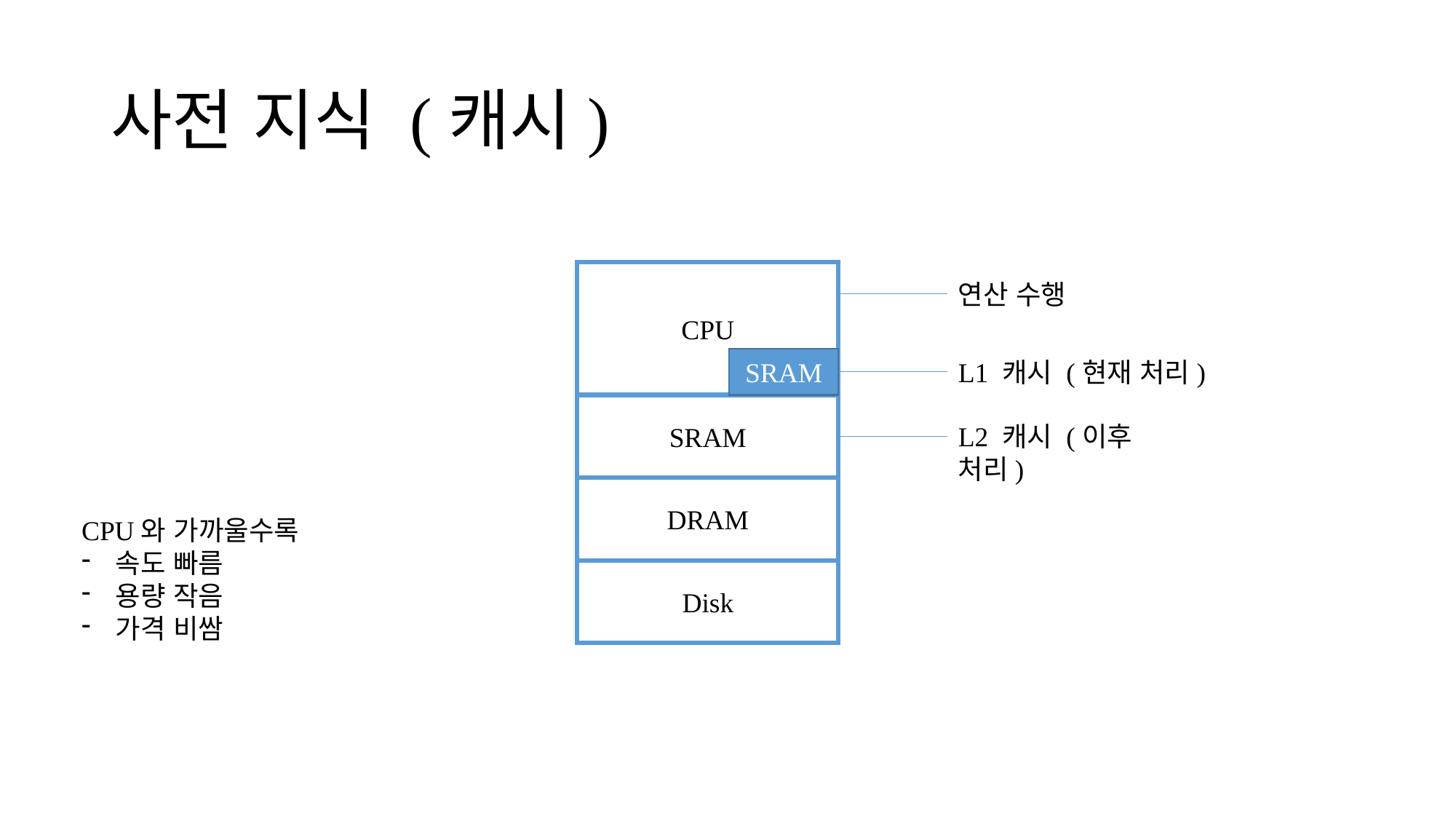

# 사전 지식 (캐시)
CPU
연산 수행
SRAM
L1 캐시 (현재 처리)
SRAM
L2 캐시 (이후 처리)
DRAM
CPU와 가까울수록
속도 빠름
용량 작음
가격 비쌈
Disk